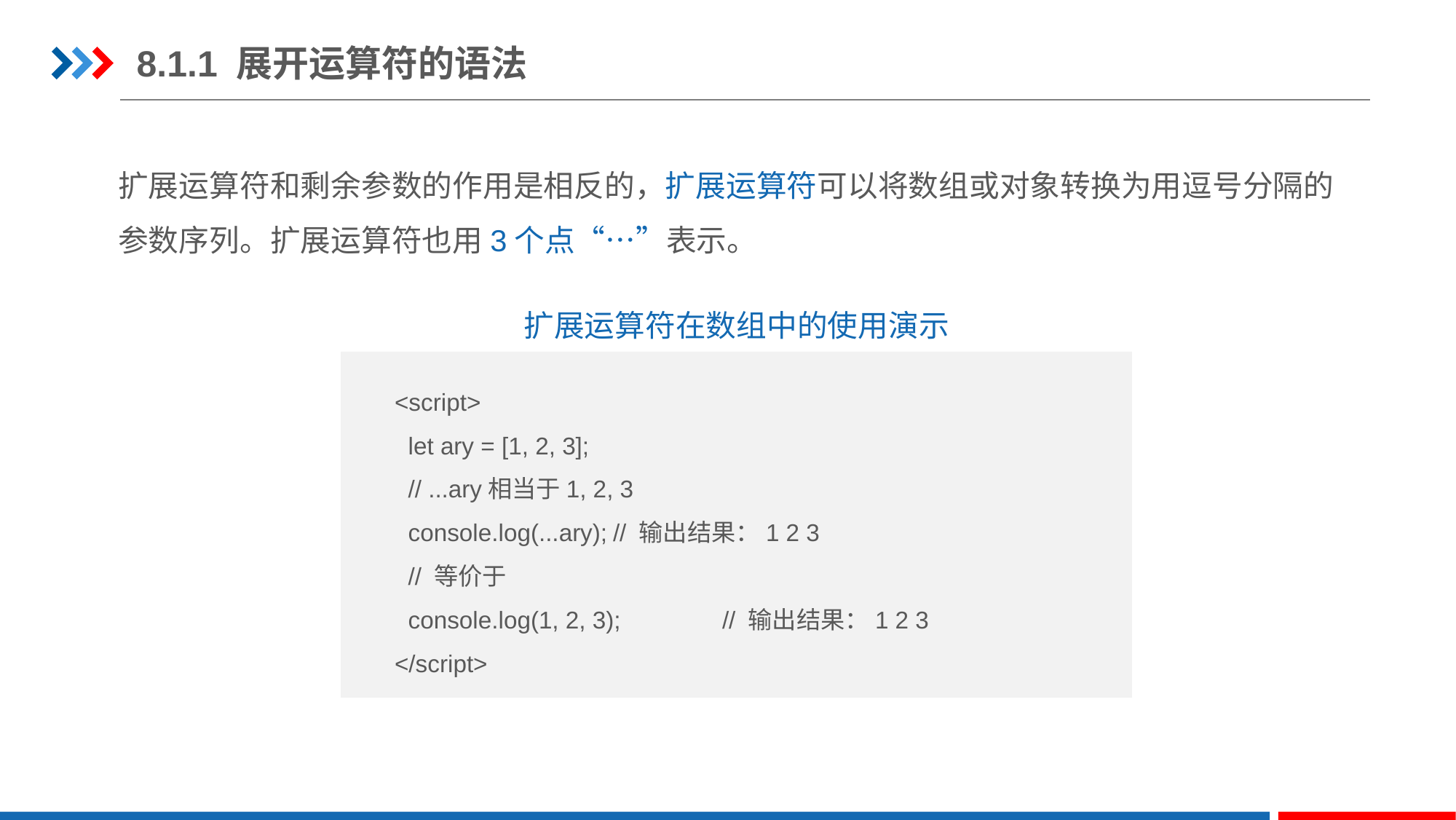

8.1.1 展开运算符的语法
扩展运算符和剩余参数的作用是相反的，扩展运算符可以将数组或对象转换为用逗号分隔的参数序列。扩展运算符也用3个点“…”表示。
扩展运算符在数组中的使用演示

<script>
  let ary = [1, 2, 3];
  // ...ary相当于1, 2, 3
  console.log(...ary);	// 输出结果：1 2 3
  // 等价于
  console.log(1, 2, 3);	// 输出结果：1 2 3
</script>